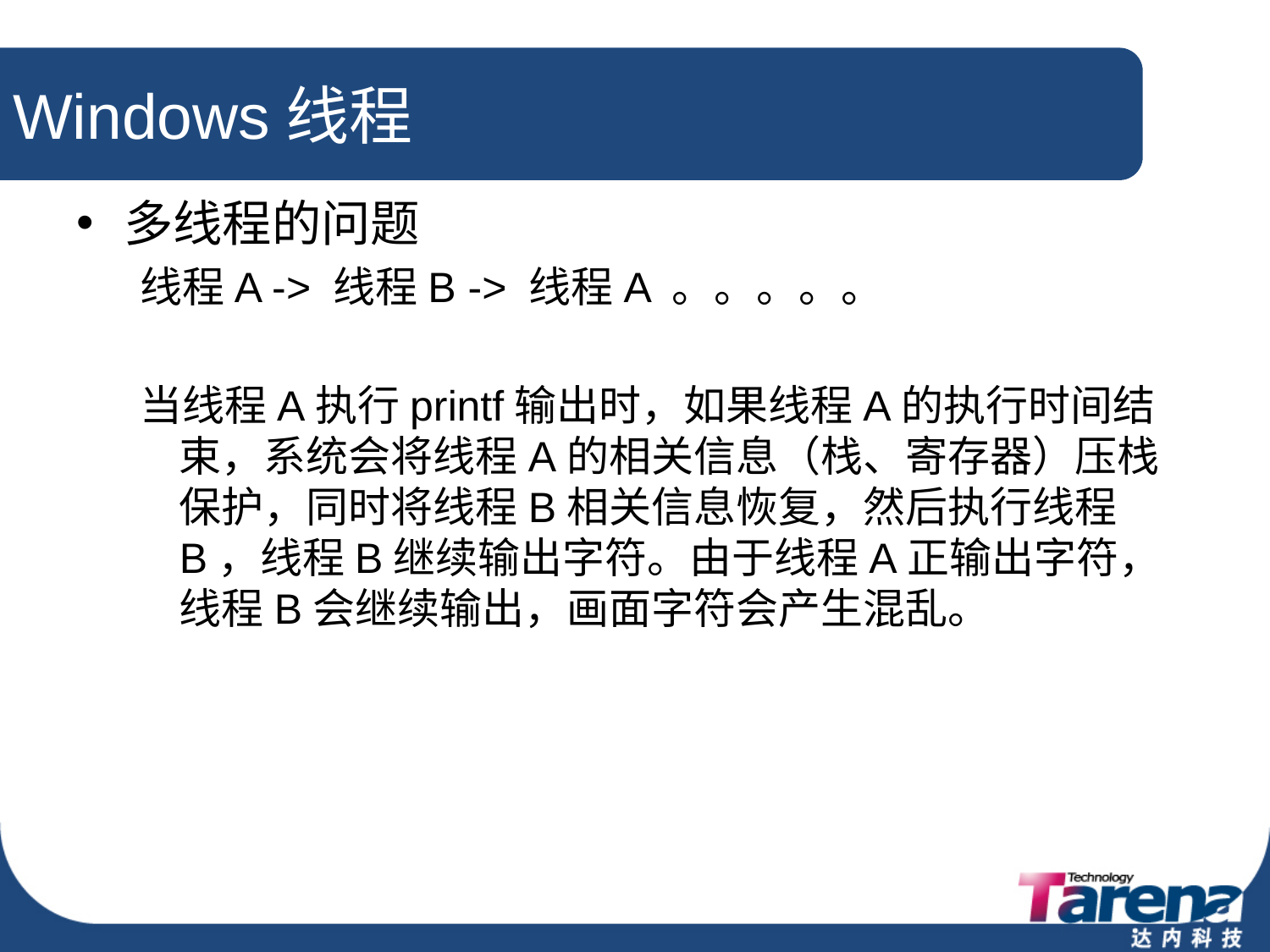

# Windows线程
多线程的问题
线程A -> 线程B -> 线程A 。。。。。

当线程A执行printf输出时，如果线程A的执行时间结束，系统会将线程A的相关信息（栈、寄存器）压栈保护，同时将线程B相关信息恢复，然后执行线程B，线程B继续输出字符。由于线程A正输出字符，线程B会继续输出，画面字符会产生混乱。